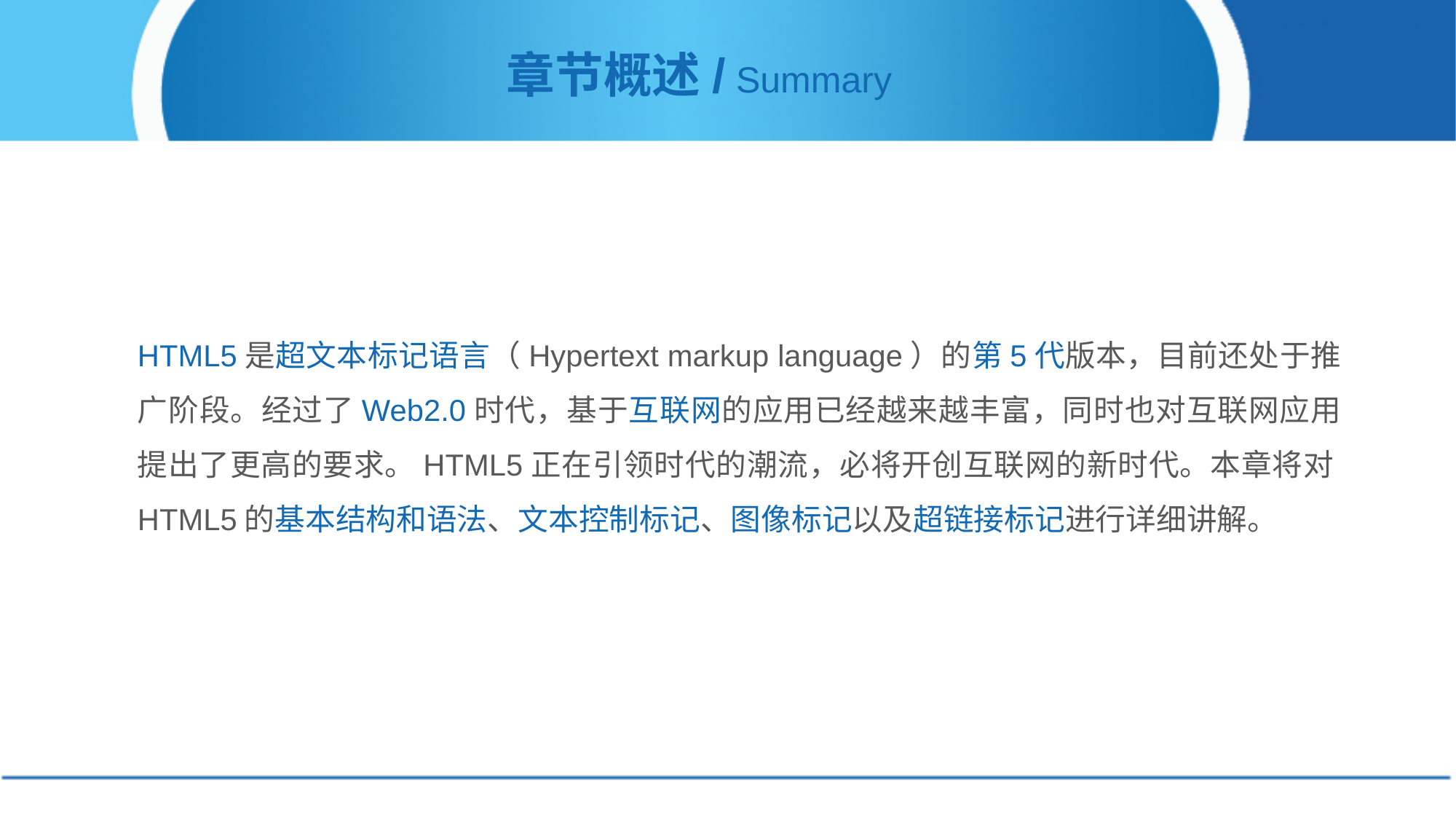

章节概述/ Summary
HTML5是超文本标记语言（Hypertext markup language）的第5代版本，目前还处于推广阶段。经过了Web2.0时代，基于互联网的应用已经越来越丰富，同时也对互联网应用提出了更高的要求。HTML5正在引领时代的潮流，必将开创互联网的新时代。本章将对HTML5的基本结构和语法、文本控制标记、图像标记以及超链接标记进行详细讲解。